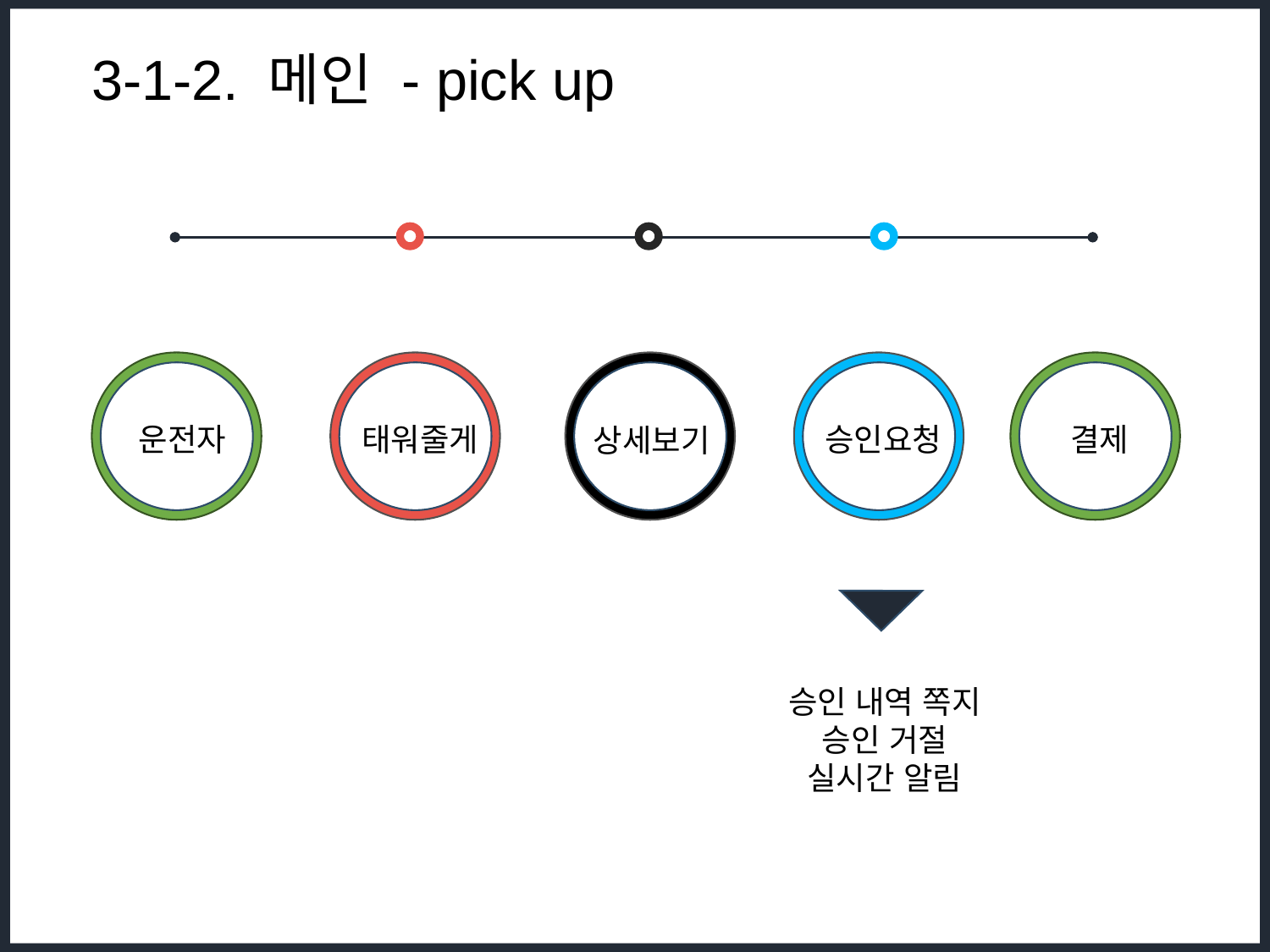

3-1-2. 메인 - pick up

승인요청
결제
운전자
태워줄게
상세보기

승인 내역 쪽지
승인 거절
실시간 알림